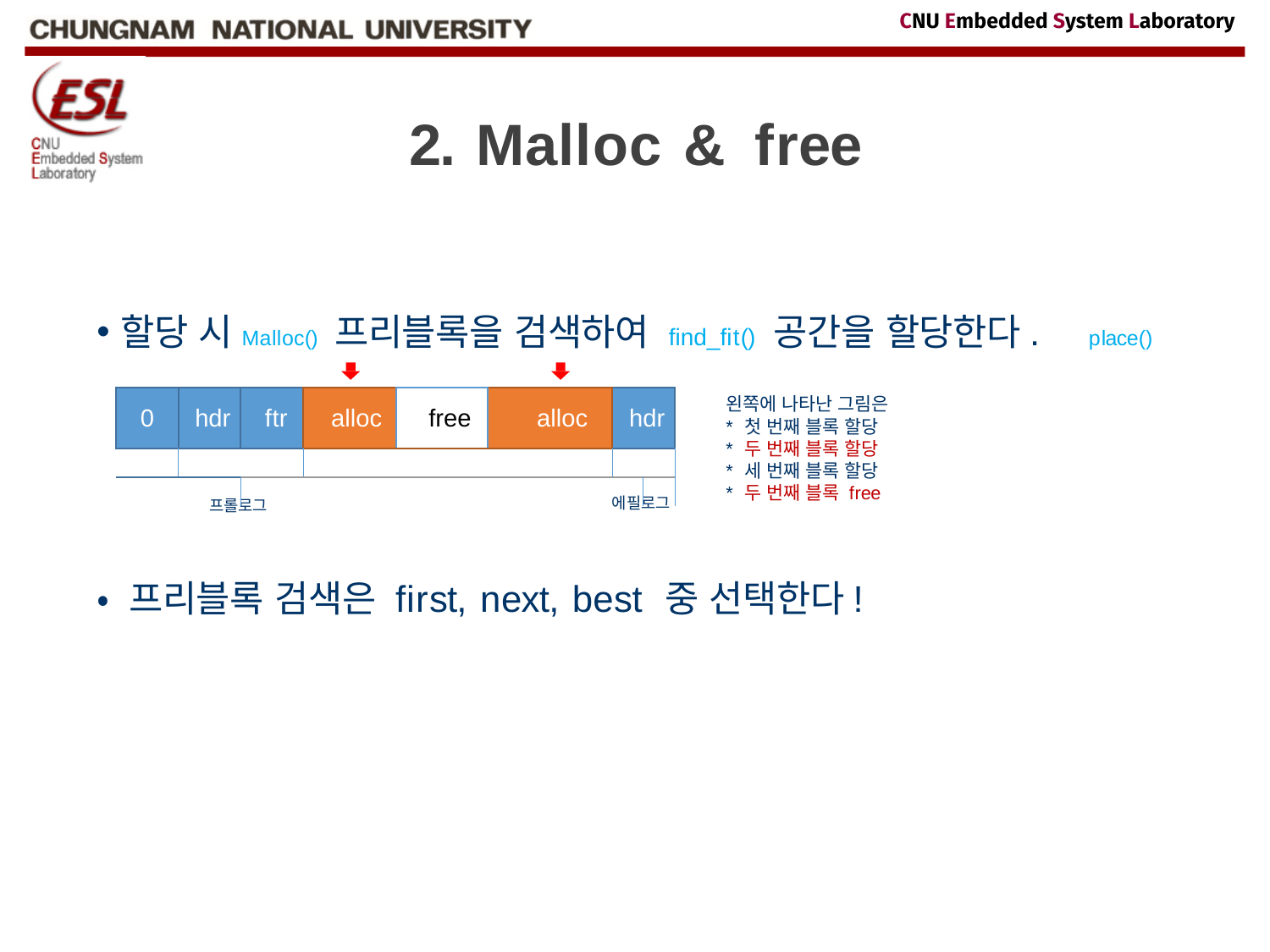

# 2. Malloc & free
프리블록을 검색하여 find_fit()  공간을 할당한다.
할당 시Malloc()
place()

| 0 | hdr | ftr | alloc | free | alloc | hdr |  |
| --- | --- | --- | --- | --- | --- | --- | --- |
|  |  |  |  |  |  |  |  |
|  |  |  |  |  |  |  |  |

왼쪽에 나타난 그림은
* 첫 번째 블록 할당
* 두 번째 블록 할당
* 세 번째 블록 할당
* 두 번째 블록 free
에필로그
프롤로그
• 프리블록 검색은 first, next, best 중 선택한다!